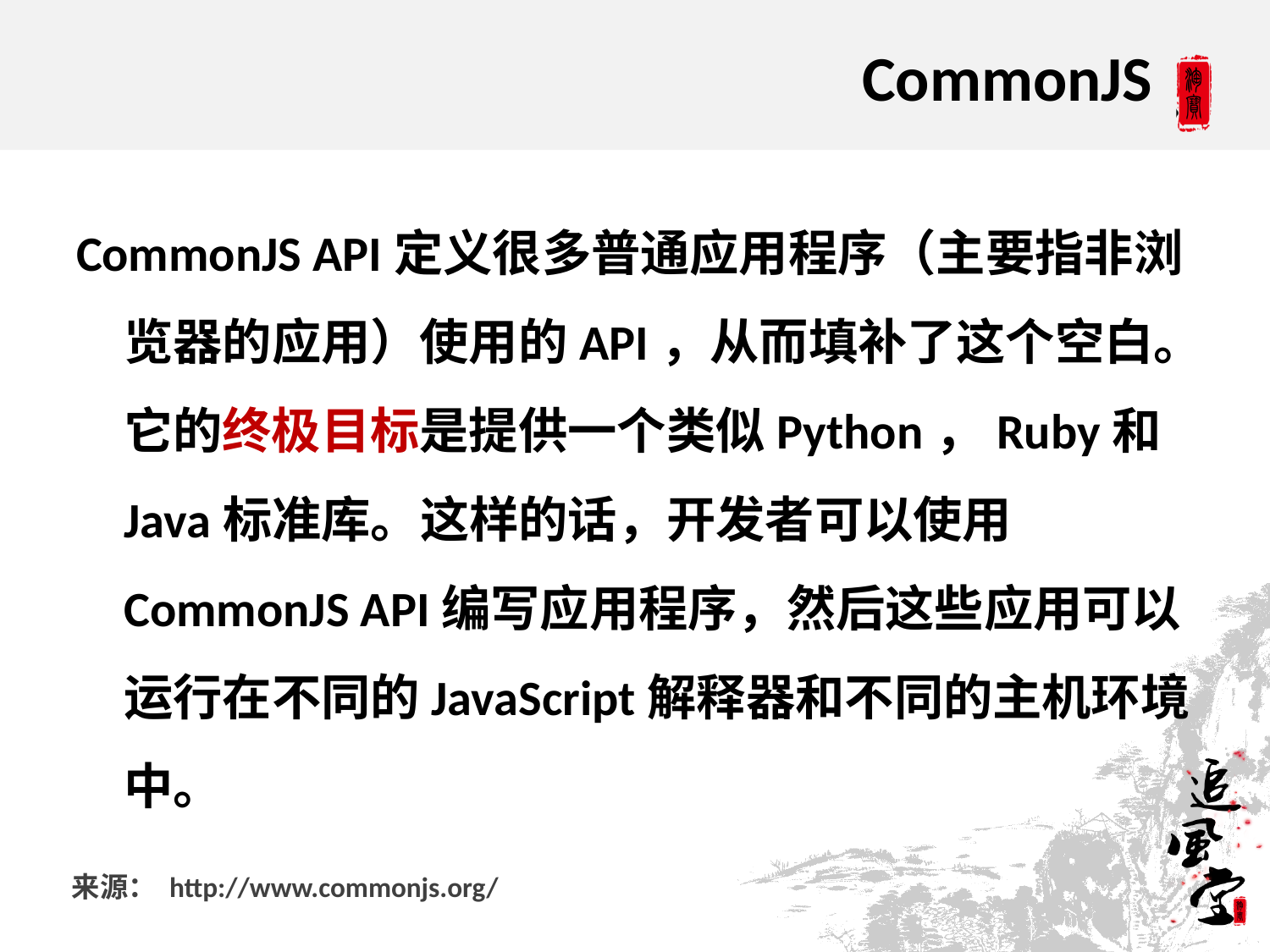

# CommonJS
CommonJS API定义很多普通应用程序（主要指非浏览器的应用）使用的API，从而填补了这个空白。它的终极目标是提供一个类似Python，Ruby和Java标准库。这样的话，开发者可以使用CommonJS API编写应用程序，然后这些应用可以运行在不同的JavaScript解释器和不同的主机环境中。
来源： http://www.commonjs.org/